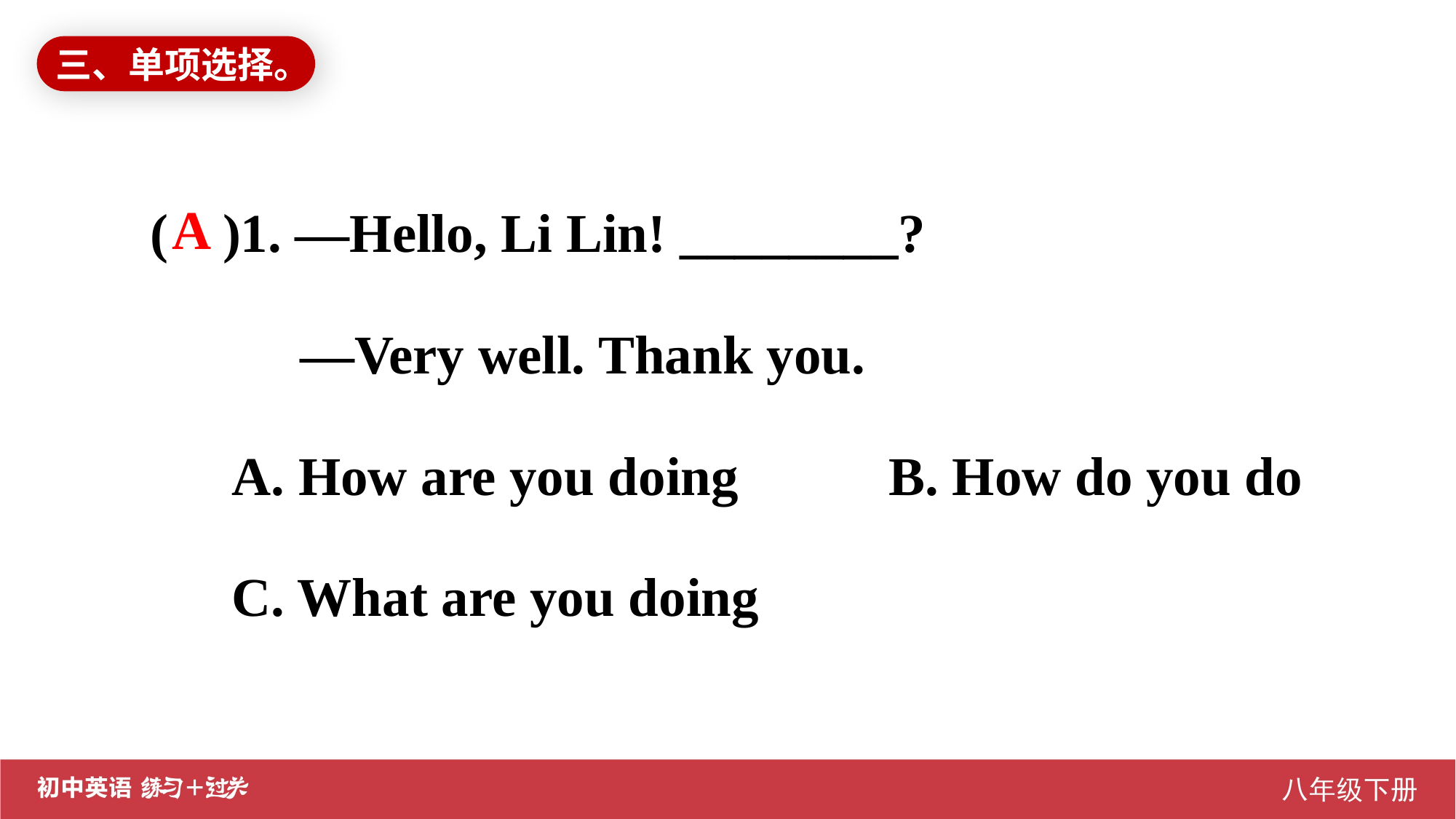

三、单项选择。
(    )1. —Hello, Li Lin! ________?
           —Very well. Thank you.
      A. How are you doing           B. How do you do
      C. What are you doing
A